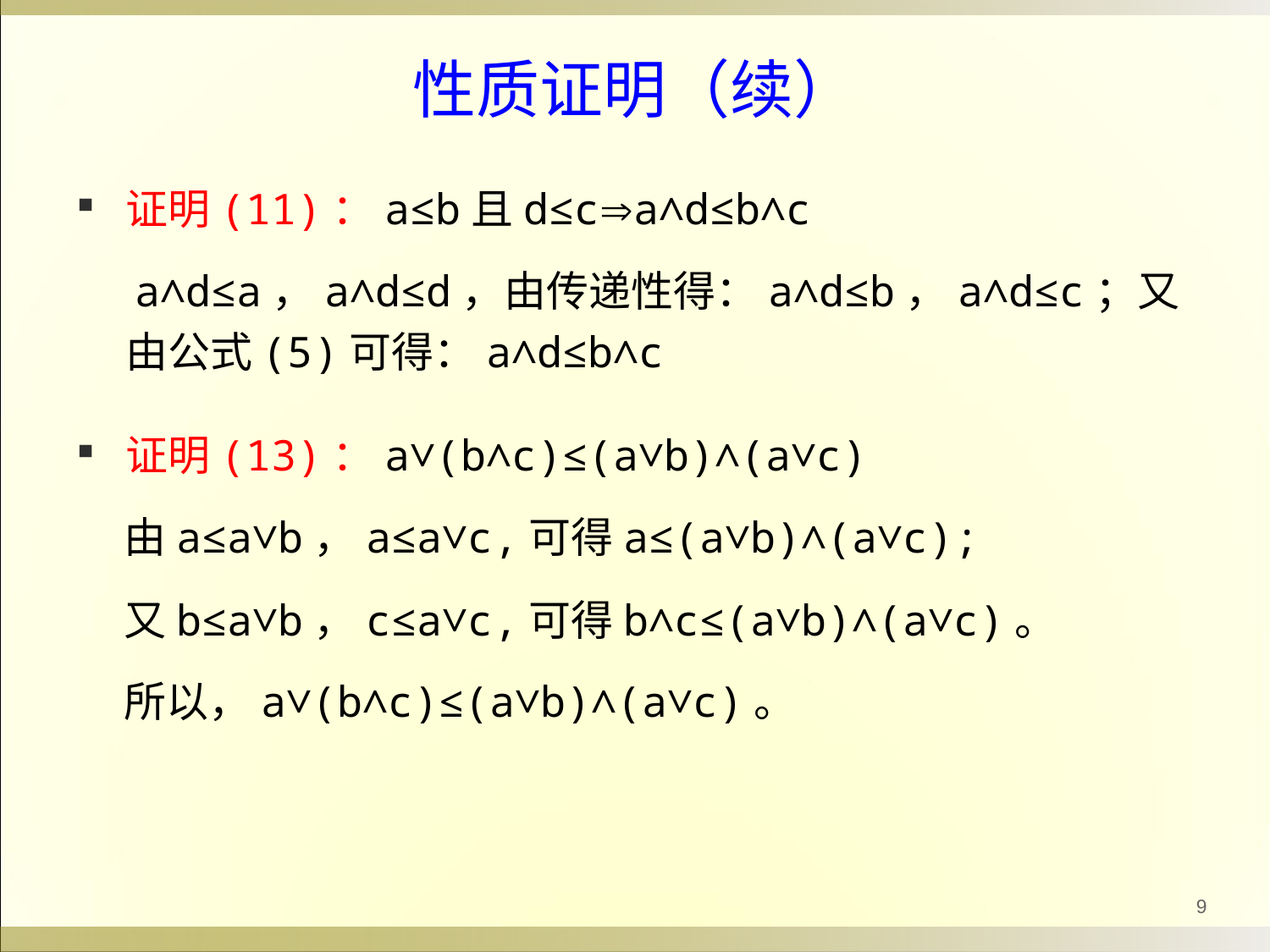

# 性质证明（续）
证明(11)：a≤b且d≤c⇒a∧d≤b∧c
a∧d≤a，a∧d≤d，由传递性得：a∧d≤b，a∧d≤c；又由公式(5)可得：a∧d≤b∧c
证明(13)：a∨(b∧c)≤(a∨b)∧(a∨c)
由a≤a∨b，a≤a∨c,可得a≤(a∨b)∧(a∨c);
又b≤a∨b，c≤a∨c,可得b∧c≤(a∨b)∧(a∨c)。
所以，a∨(b∧c)≤(a∨b)∧(a∨c)。
9